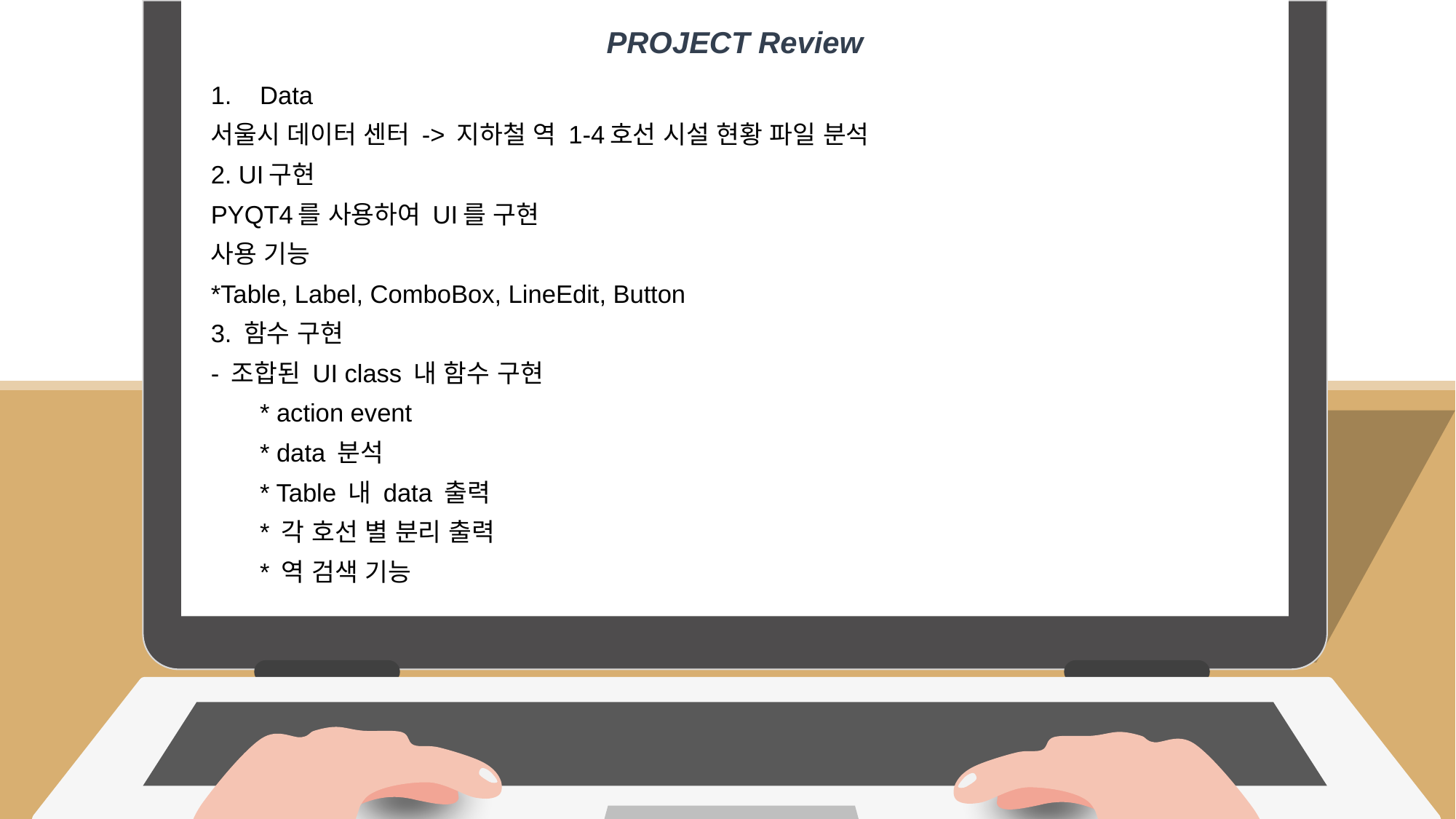

PROJECT Review

Data
서울시 데이터 센터 -> 지하철 역 1-4호선 시설 현황 파일 분석
2. UI구현
PYQT4를 사용하여 UI를 구현
사용 기능
*Table, Label, ComboBox, LineEdit, Button
3. 함수 구현
- 조합된 UI class 내 함수 구현
	* action event
	* data 분석
	* Table 내 data 출력
	* 각 호선 별 분리 출력
	* 역 검색 기능